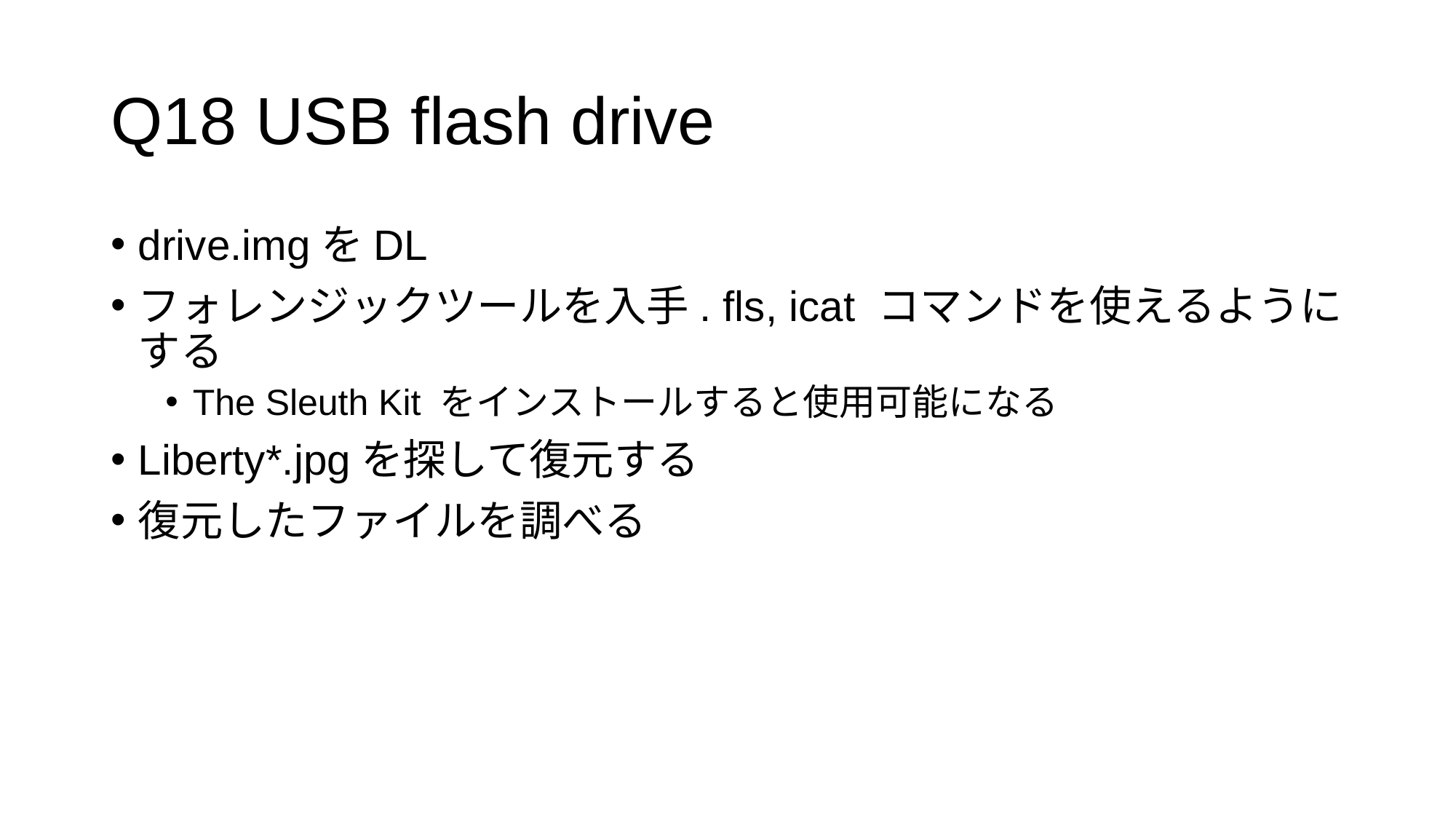

# Q18 USB flash drive
drive.imgをDL
フォレンジックツールを入手. fls, icat コマンドを使えるようにする
The Sleuth Kit をインストールすると使用可能になる
Liberty*.jpgを探して復元する
復元したファイルを調べる